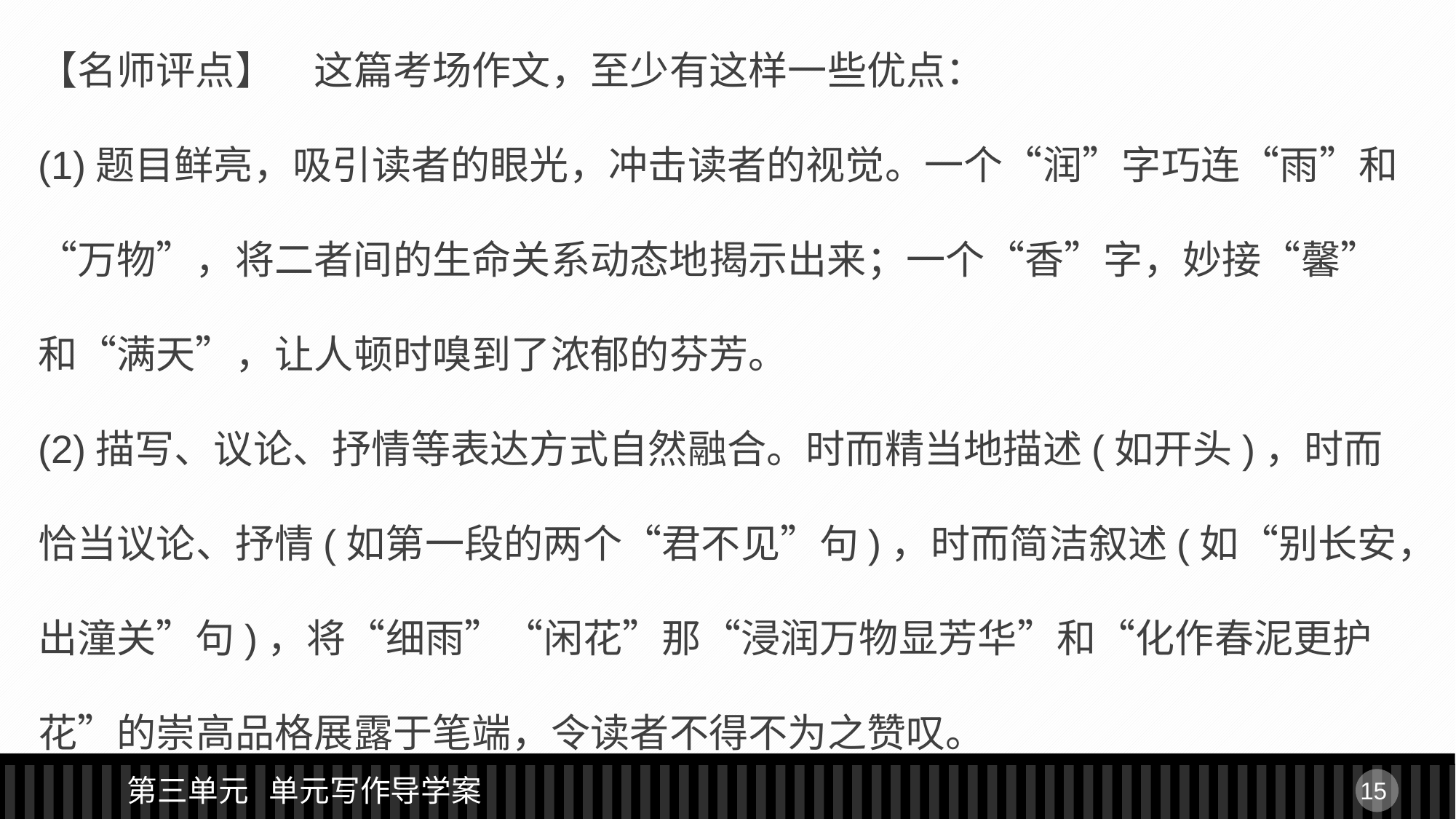

【名师评点】　这篇考场作文，至少有这样一些优点：
(1)题目鲜亮，吸引读者的眼光，冲击读者的视觉。一个“润”字巧连“雨”和“万物”，将二者间的生命关系动态地揭示出来；一个“香”字，妙接“馨”和“满天”，让人顿时嗅到了浓郁的芬芳。
(2)描写、议论、抒情等表达方式自然融合。时而精当地描述(如开头)，时而恰当议论、抒情(如第一段的两个“君不见”句)，时而简洁叙述(如“别长安，出潼关”句)，将“细雨”“闲花”那“浸润万物显芳华”和“化作春泥更护花”的崇高品格展露于笔端，令读者不得不为之赞叹。